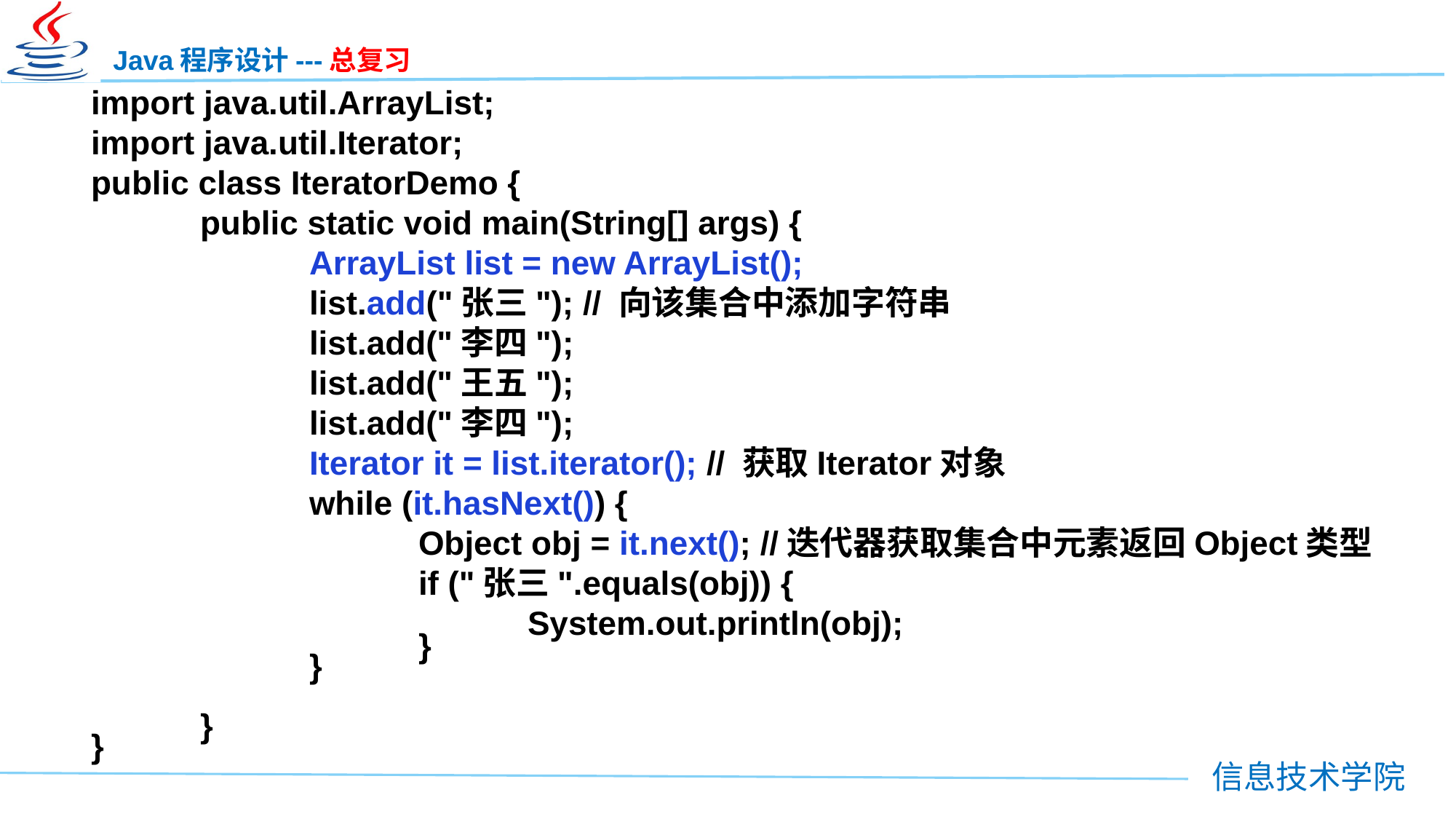

import java.util.ArrayList;
import java.util.Iterator;
public class IteratorDemo {
	public static void main(String[] args) {
		ArrayList list = new ArrayList();
		list.add("张三"); // 向该集合中添加字符串
		list.add("李四");
		list.add("王五");
		list.add("李四");
		Iterator it = list.iterator(); // 获取Iterator对象
		while (it.hasNext()) {
			Object obj = it.next(); //迭代器获取集合中元素返回Object类型
			if ("张三".equals(obj)) {
				System.out.println(obj);
			}
		}

	}
}